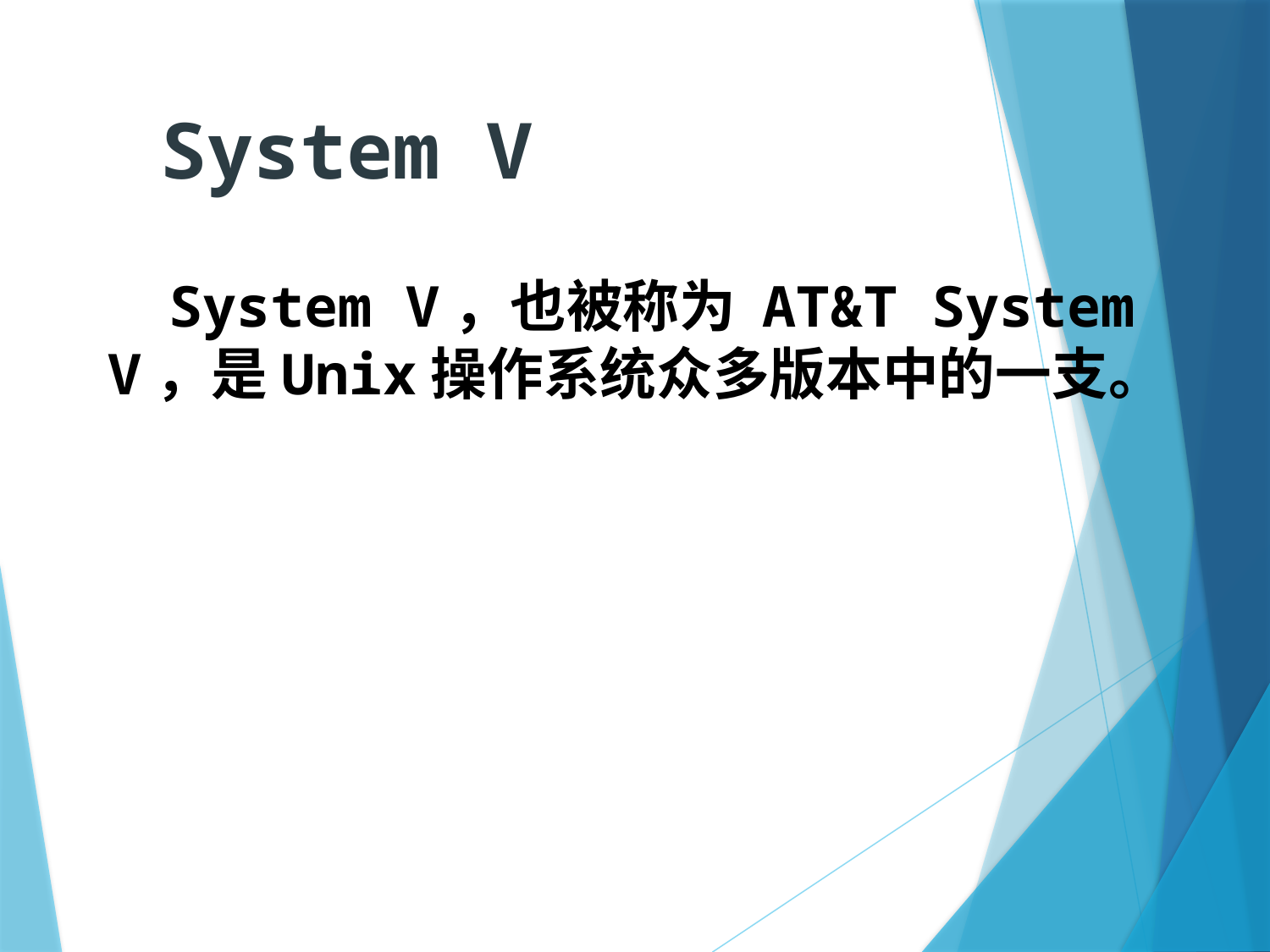

System V
System V，也被称为 AT&T System V，是Unix操作系统众多版本中的一支。